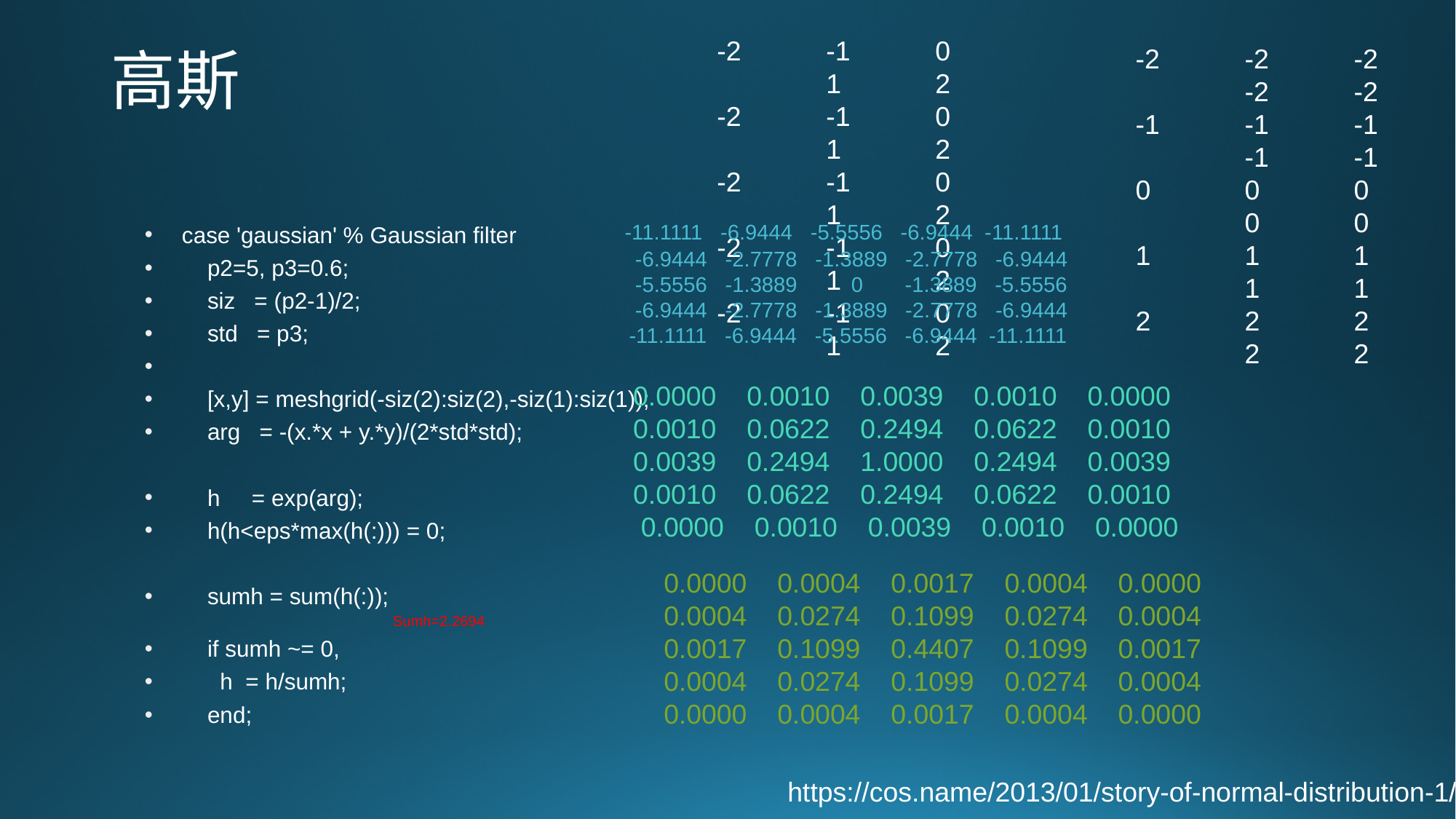

-2	-1	0	1	2
-2	-1	0	1	2
-2	-1	0	1	2
-2	-1	0	1	2
-2	-1	0	1	2
-2	-2	-2	-2	-2
-1	-1	-1	-1	-1
0	0	0	0	0
1	1	1	1	1
2	2	2	2	2
# 高斯
 -11.1111   -6.9444   -5.5556   -6.9444  -11.1111
   -6.9444   -2.7778   -1.3889   -2.7778   -6.9444
   -5.5556   -1.3889         0       -1.3889   -5.5556
   -6.9444   -2.7778   -1.3889   -2.7778   -6.9444
  -11.1111   -6.9444   -5.5556   -6.9444  -11.1111
 case 'gaussian' % Gaussian filter
     p2=5, p3=0.6;
     siz   = (p2-1)/2;
     std   = p3;

     [x,y] = meshgrid(-siz(2):siz(2),-siz(1):siz(1));
     arg   = -(x.*x + y.*y)/(2*std*std);

     h     = exp(arg);
     h(h<eps*max(h(:))) = 0;

     sumh = sum(h(:));
Sumh=2.2694
     if sumh ~= 0,
       h  = h/sumh;
     end;
0.0000    0.0010    0.0039    0.0010    0.0000
0.0010    0.0622    0.2494    0.0622    0.0010
0.0039    0.2494    1.0000    0.2494    0.0039
0.0010    0.0622    0.2494    0.0622    0.0010
 0.0000    0.0010    0.0039    0.0010    0.0000
    0.0000    0.0004    0.0017    0.0004    0.0000
    0.0004    0.0274    0.1099    0.0274    0.0004
    0.0017    0.1099    0.4407    0.1099    0.0017
    0.0004    0.0274    0.1099    0.0274    0.0004
    0.0000    0.0004    0.0017    0.0004    0.0000
https://cos.name/2013/01/story-of-normal-distribution-1/